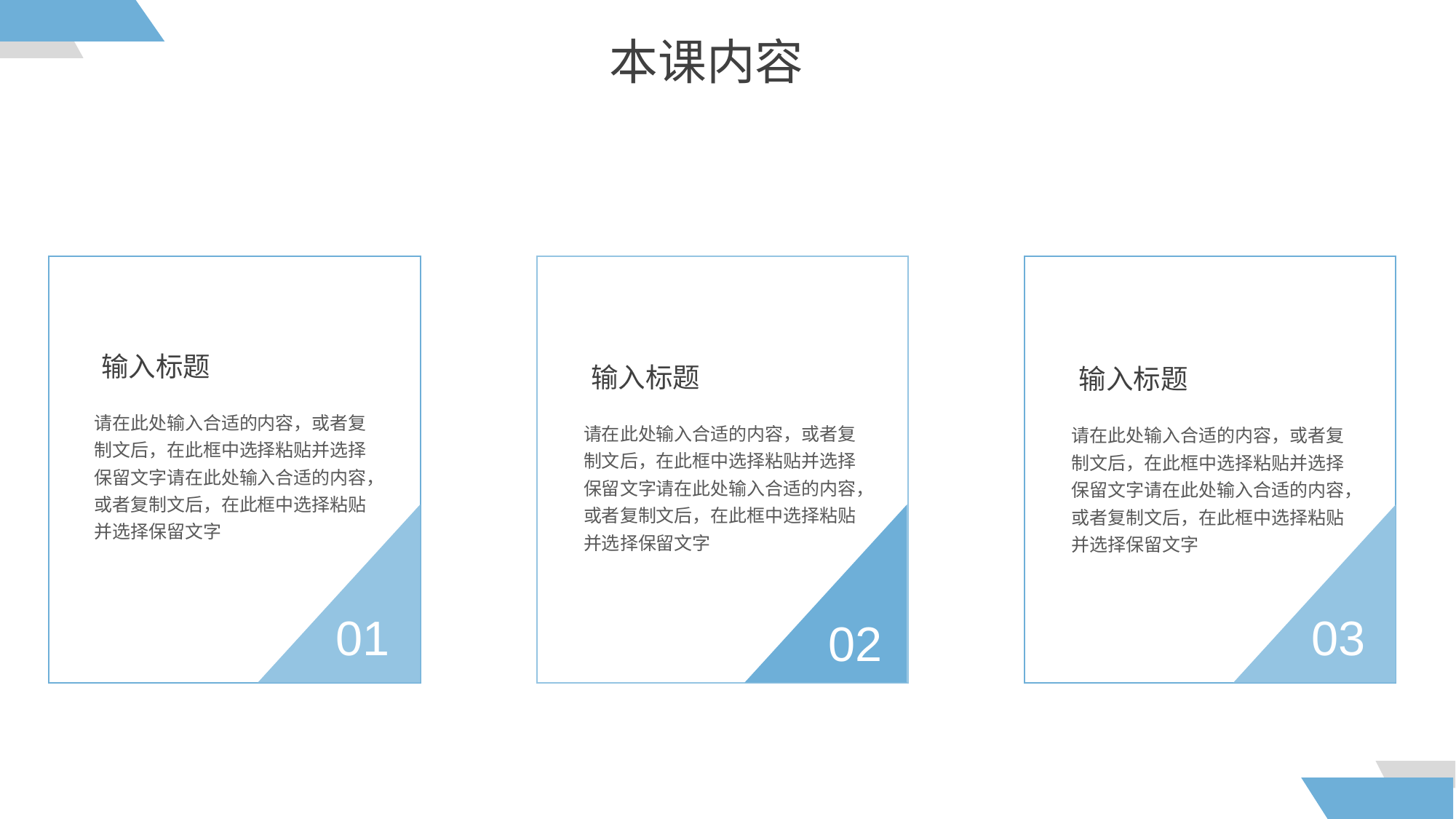

本课内容

输入标题
输入标题
输入标题
请在此处输入合适的内容，或者复制文后，在此框中选择粘贴并选择保留文字请在此处输入合适的内容，或者复制文后，在此框中选择粘贴并选择保留文字
请在此处输入合适的内容，或者复制文后，在此框中选择粘贴并选择保留文字请在此处输入合适的内容，或者复制文后，在此框中选择粘贴并选择保留文字
请在此处输入合适的内容，或者复制文后，在此框中选择粘贴并选择保留文字请在此处输入合适的内容，或者复制文后，在此框中选择粘贴并选择保留文字

01
03
02